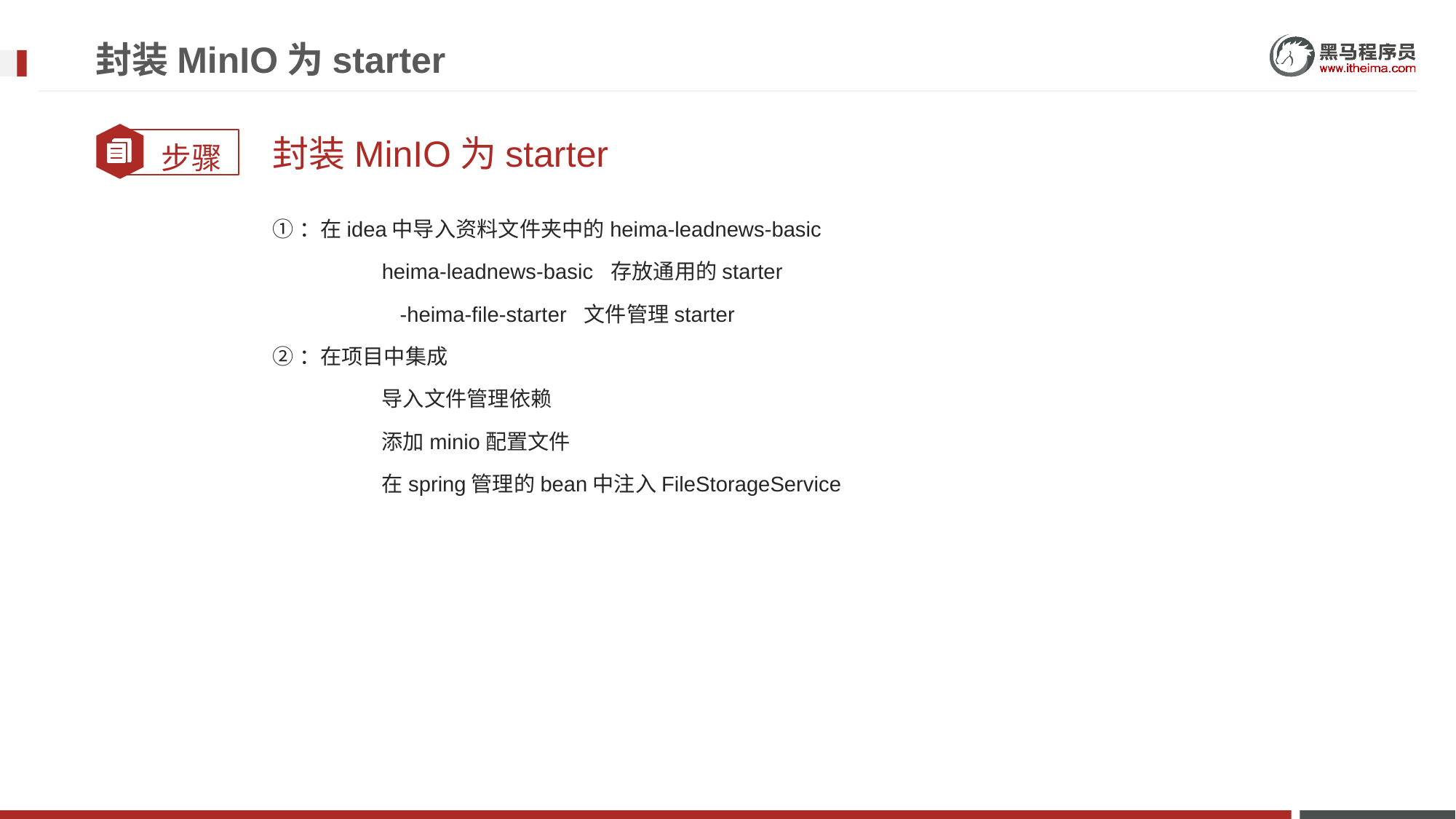

# 封装MinIO为starter
封装MinIO为starter
①：在idea中导入资料文件夹中的heima-leadnews-basic
	heima-leadnews-basic  存放通用的starter
                 	   -heima-file-starter  文件管理starter
②：在项目中集成
	导入文件管理依赖
	添加minio配置文件
	在spring管理的bean中注入FileStorageService